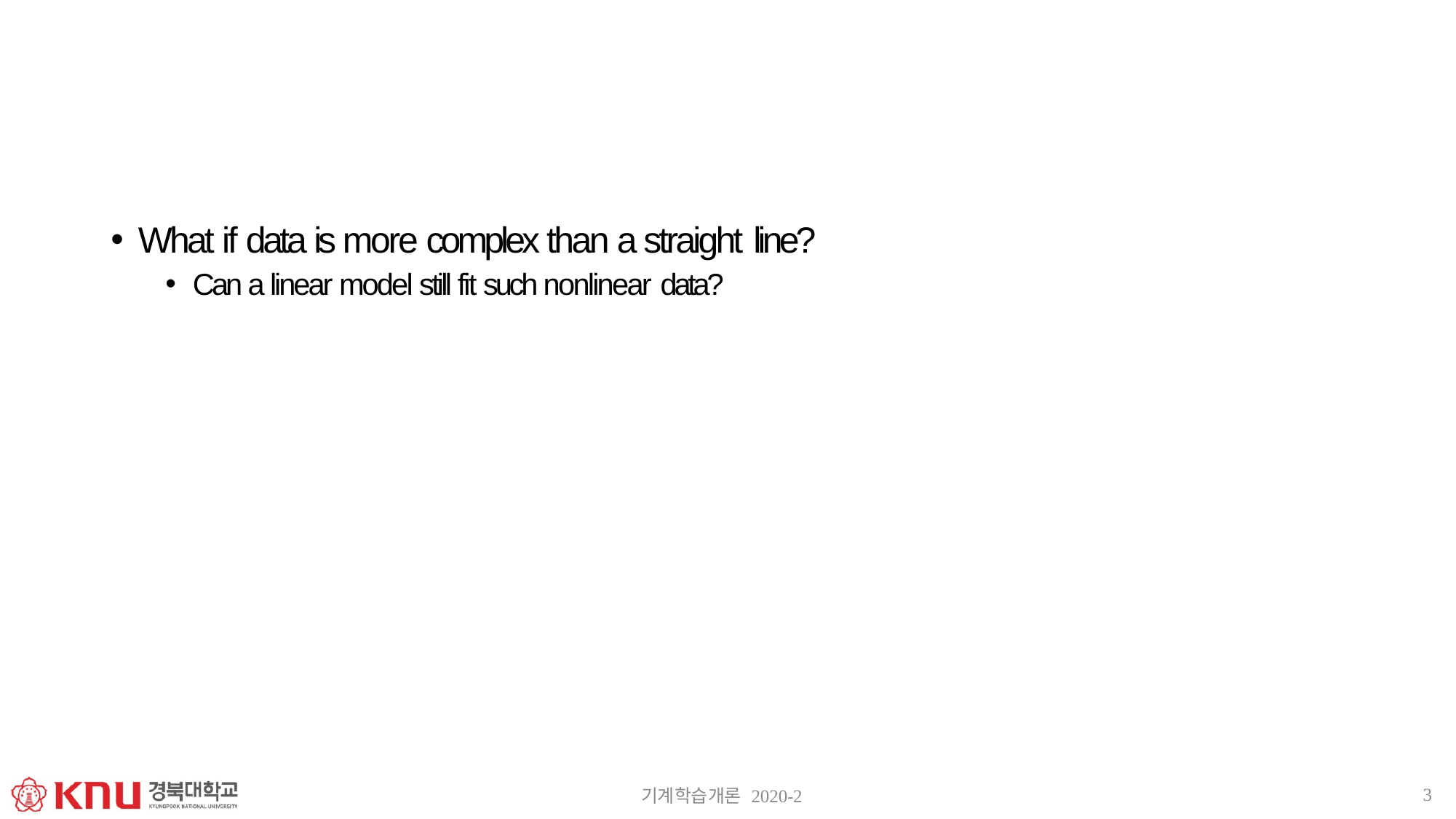

What if data is more complex than a straight line?
Can a linear model still fit such nonlinear data?
3
기계학습개론 2020-2